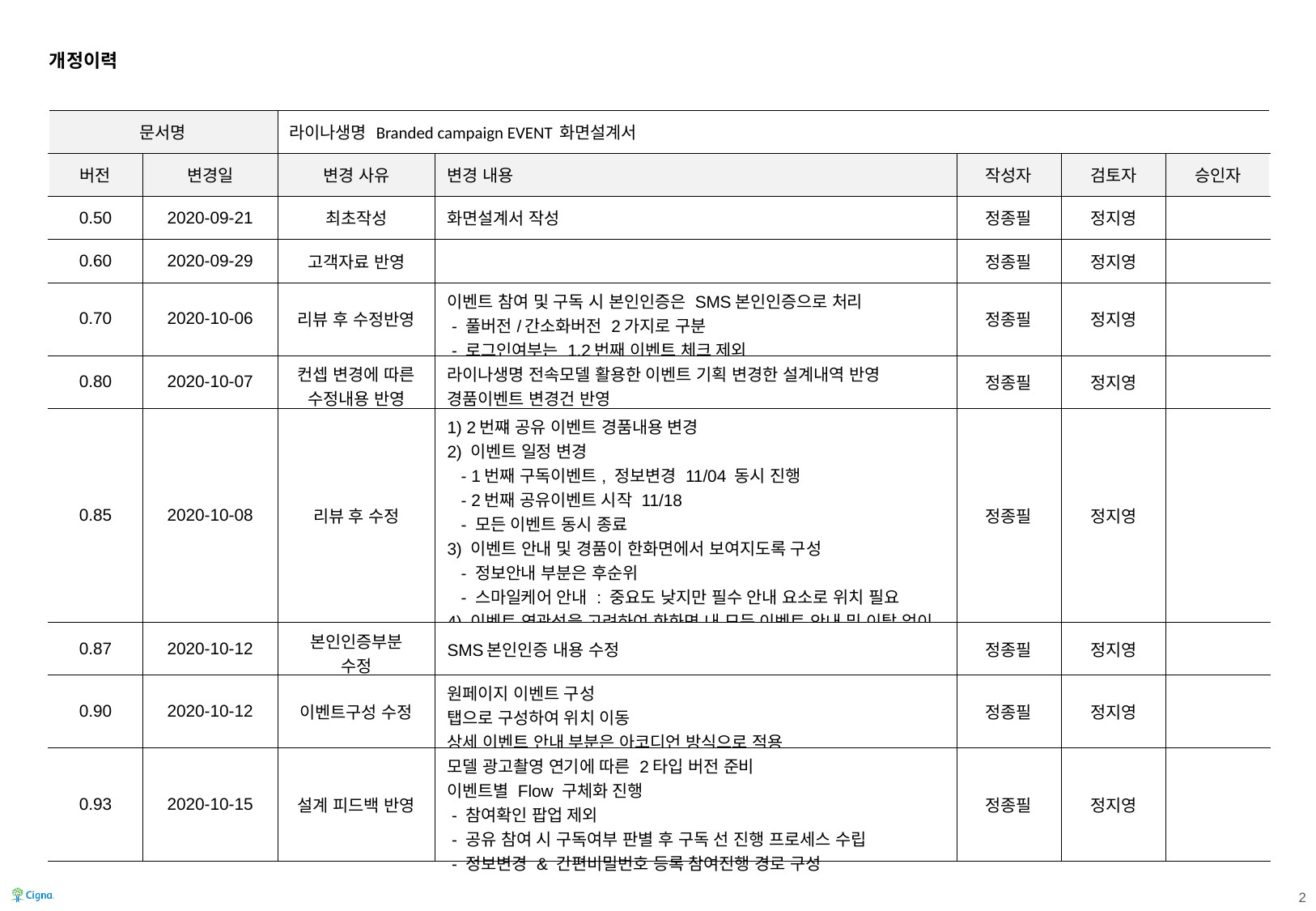

개정이력
| 문서명 |  | 라이나생명 Branded campaign EVENT 화면설계서 |  |  |  |  |
| --- | --- | --- | --- | --- | --- | --- |
| 버전 | 변경일 | 변경 사유 | 변경 내용 | 작성자 | 검토자 | 승인자 |
| 0.50 | 2020-09-21 | 최초작성 | 화면설계서 작성 | 정종필 | 정지영 |  |
| 0.60 | 2020-09-29 | 고객자료 반영 |  | 정종필 | 정지영 |  |
| 0.70 | 2020-10-06 | 리뷰 후 수정반영 | 이벤트 참여 및 구독 시 본인인증은 SMS본인인증으로 처리 - 풀버전/간소화버전 2가지로 구분 - 로그인여부는 1,2번째 이벤트 체크 제외 | 정종필 | 정지영 |  |
| 0.80 | 2020-10-07 | 컨셉 변경에 따른 수정내용 반영 | 라이나생명 전속모델 활용한 이벤트 기획 변경한 설계내역 반영 경품이벤트 변경건 반영 | 정종필 | 정지영 |  |
| 0.85 | 2020-10-08 | 리뷰 후 수정 | 1) 2번쨰 공유 이벤트 경품내용 변경 2) 이벤트 일정 변경 - 1번째 구독이벤트, 정보변경 11/04 동시 진행 - 2번째 공유이벤트 시작 11/18 - 모든 이벤트 동시 종료 3) 이벤트 안내 및 경품이 한화면에서 보여지도록 구성 - 정보안내 부분은 후순위 - 스마일케어 안내 : 중요도 낮지만 필수 안내 요소로 위치 필요 4) 이벤트 연관성을 고려하여 한화면 내 모든 이벤트 안내 및 이탈 없이 이벤트 모두 달성하도록 구성 | 정종필 | 정지영 |  |
| 0.87 | 2020-10-12 | 본인인증부분 수정 | SMS본인인증 내용 수정 | 정종필 | 정지영 |  |
| 0.90 | 2020-10-12 | 이벤트구성 수정 | 원페이지 이벤트 구성 탭으로 구성하여 위치 이동 상세 이벤트 안내 부분은 아코디언 방식으로 적용 | 정종필 | 정지영 |  |
| 0.93 | 2020-10-15 | 설계 피드백 반영 | 모델 광고촬영 연기에 따른 2타입 버전 준비 이벤트별 Flow 구체화 진행 - 참여확인 팝업 제외 - 공유 참여 시 구독여부 판별 후 구독 선 진행 프로세스 수립 - 정보변경 & 간편비밀번호 등록 참여진행 경로 구성 | 정종필 | 정지영 |  |